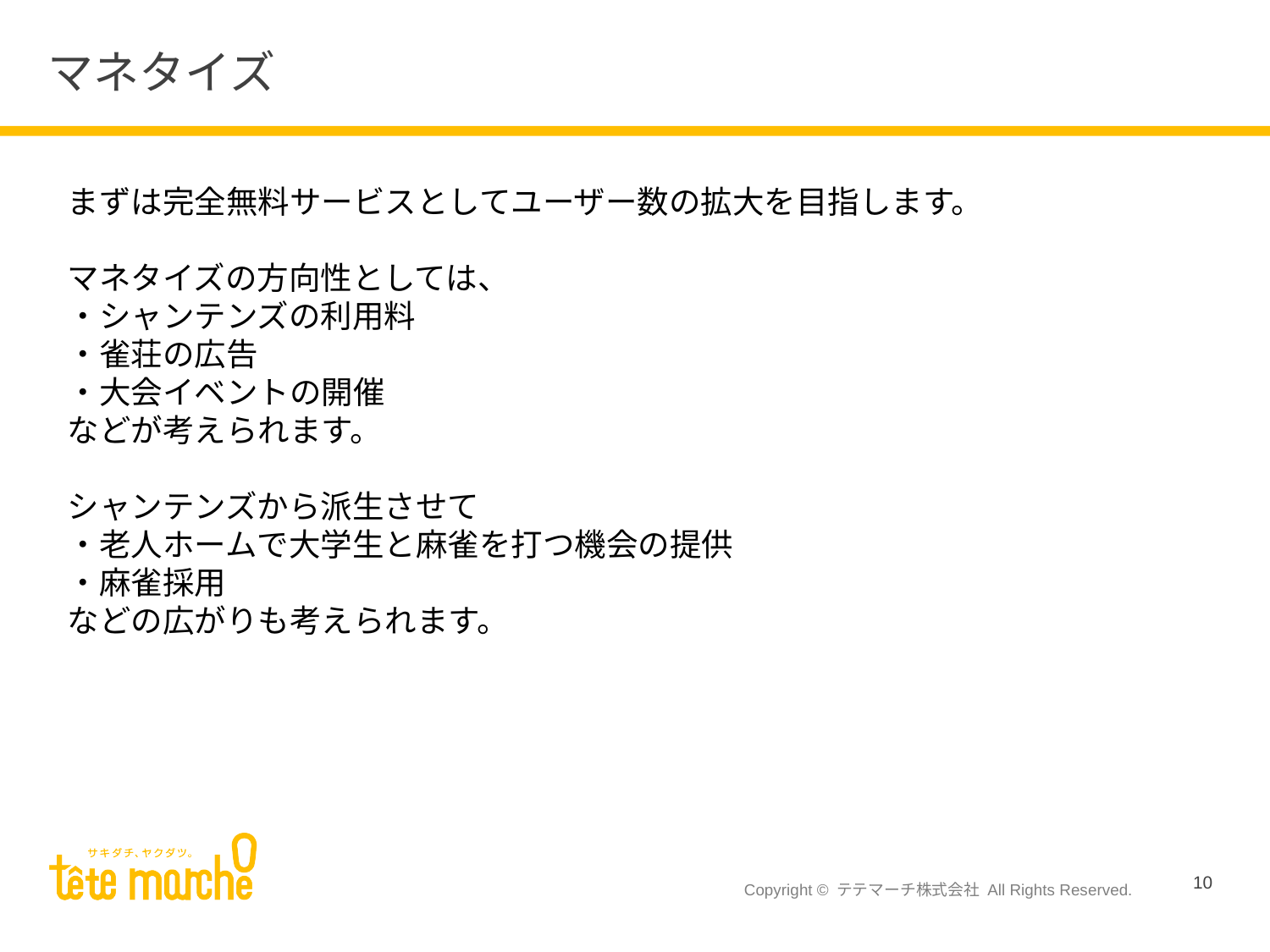

# マネタイズ
まずは完全無料サービスとしてユーザー数の拡大を目指します。

マネタイズの方向性としては、
・シャンテンズの利用料
・雀荘の広告
・大会イベントの開催
などが考えられます。

シャンテンズから派生させて
・老人ホームで大学生と麻雀を打つ機会の提供
・麻雀採用
などの広がりも考えられます。
10